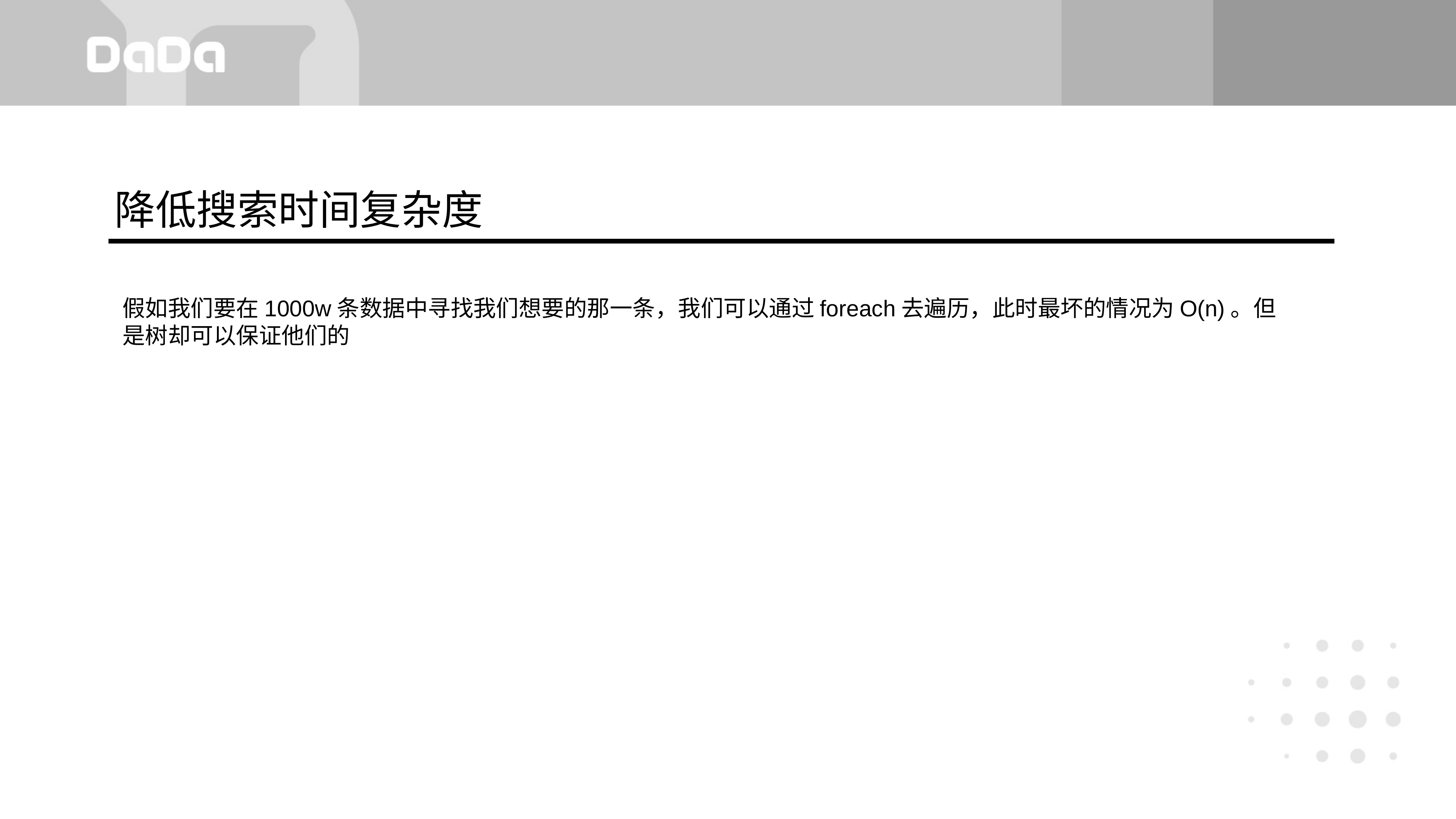

降低搜索时间复杂度
假如我们要在1000w条数据中寻找我们想要的那一条，我们可以通过foreach去遍历，此时最坏的情况为O(n)。但是树却可以保证他们的